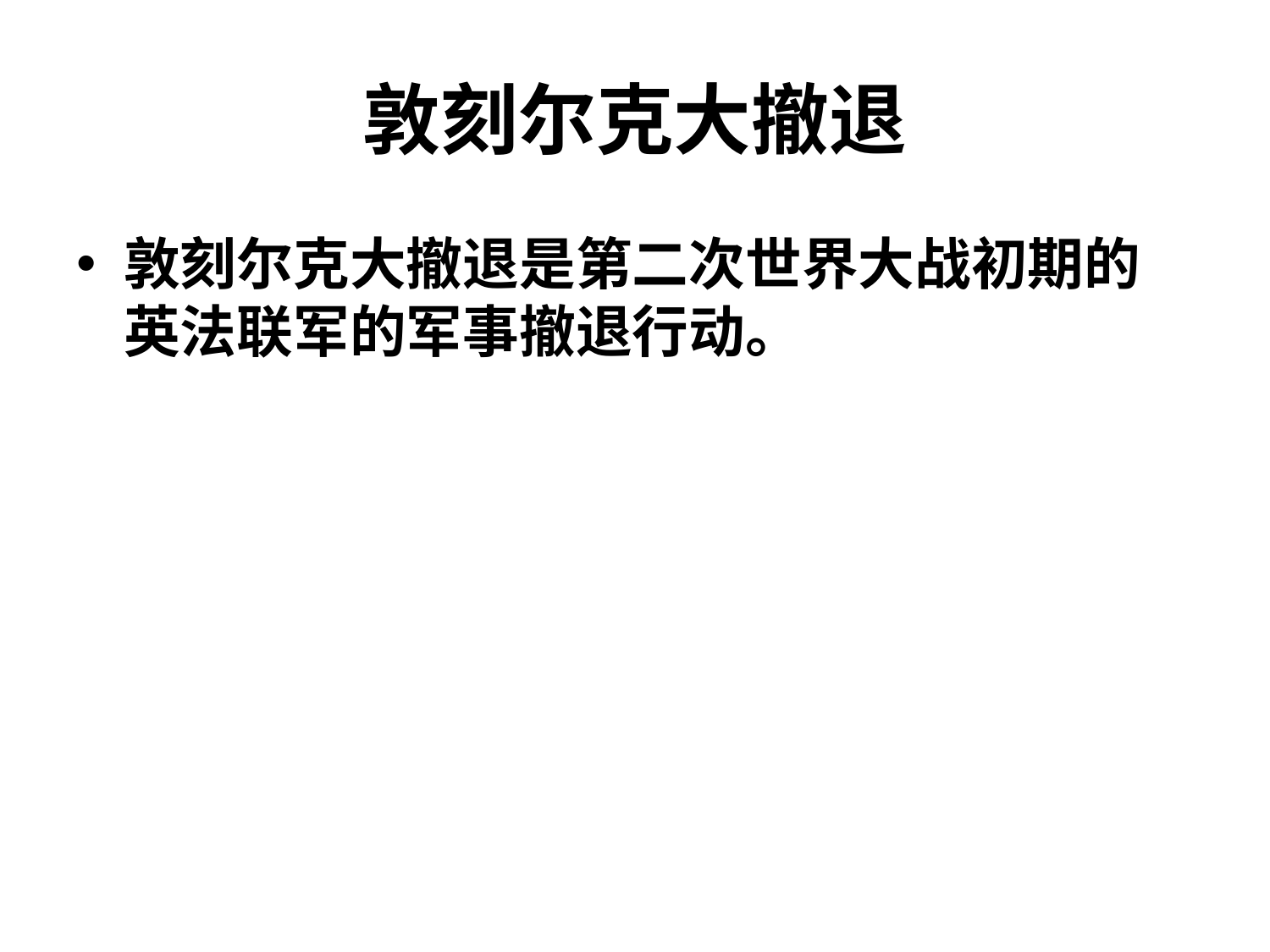

# 敦刻尔克大撤退
敦刻尔克大撤退是第二次世界大战初期的英法联军的军事撤退行动。